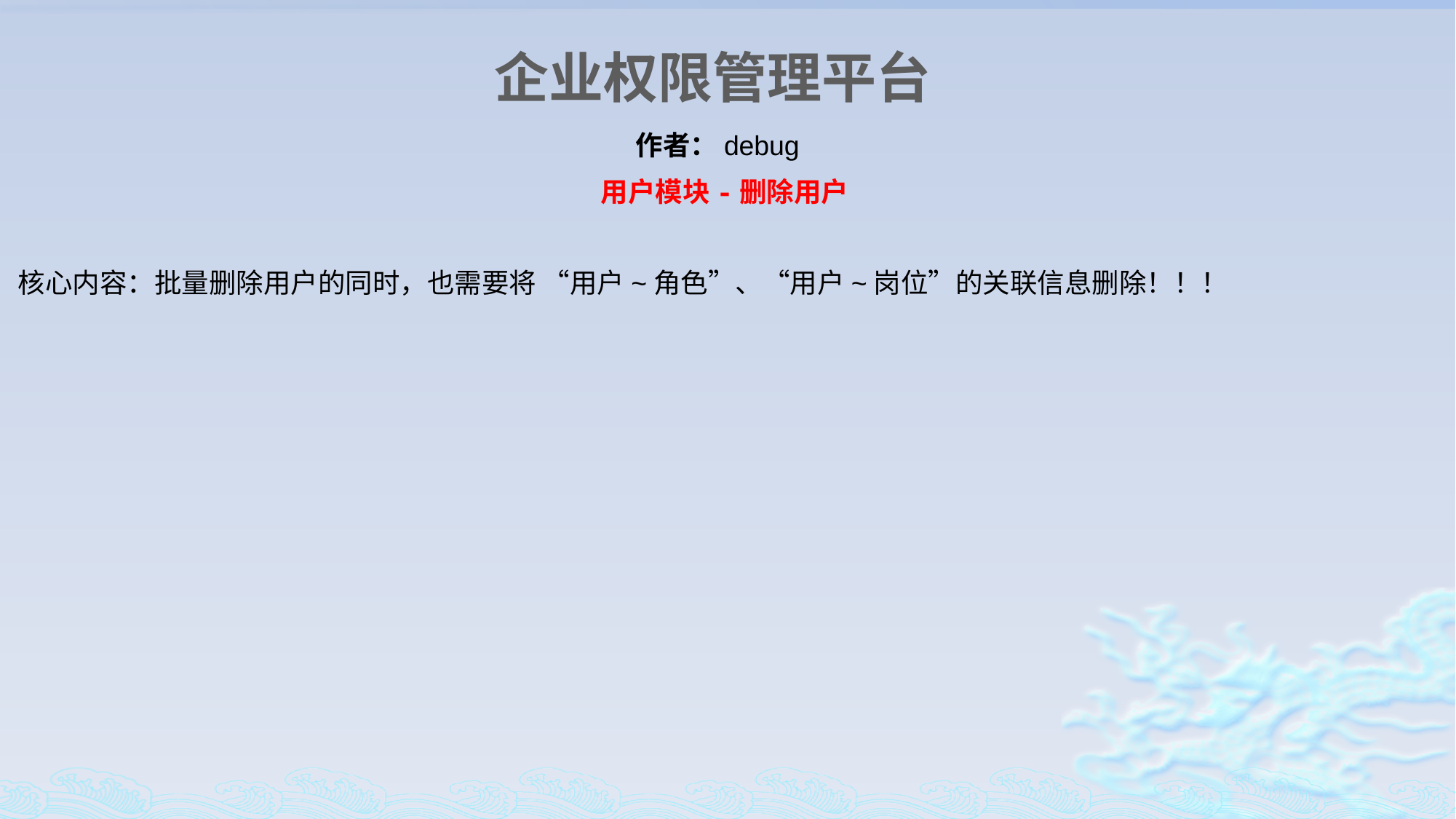

企业权限管理平台
作者：debug
用户模块-删除用户
核心内容：批量删除用户的同时，也需要将 “用户~角色”、“用户~岗位”的关联信息删除！！！